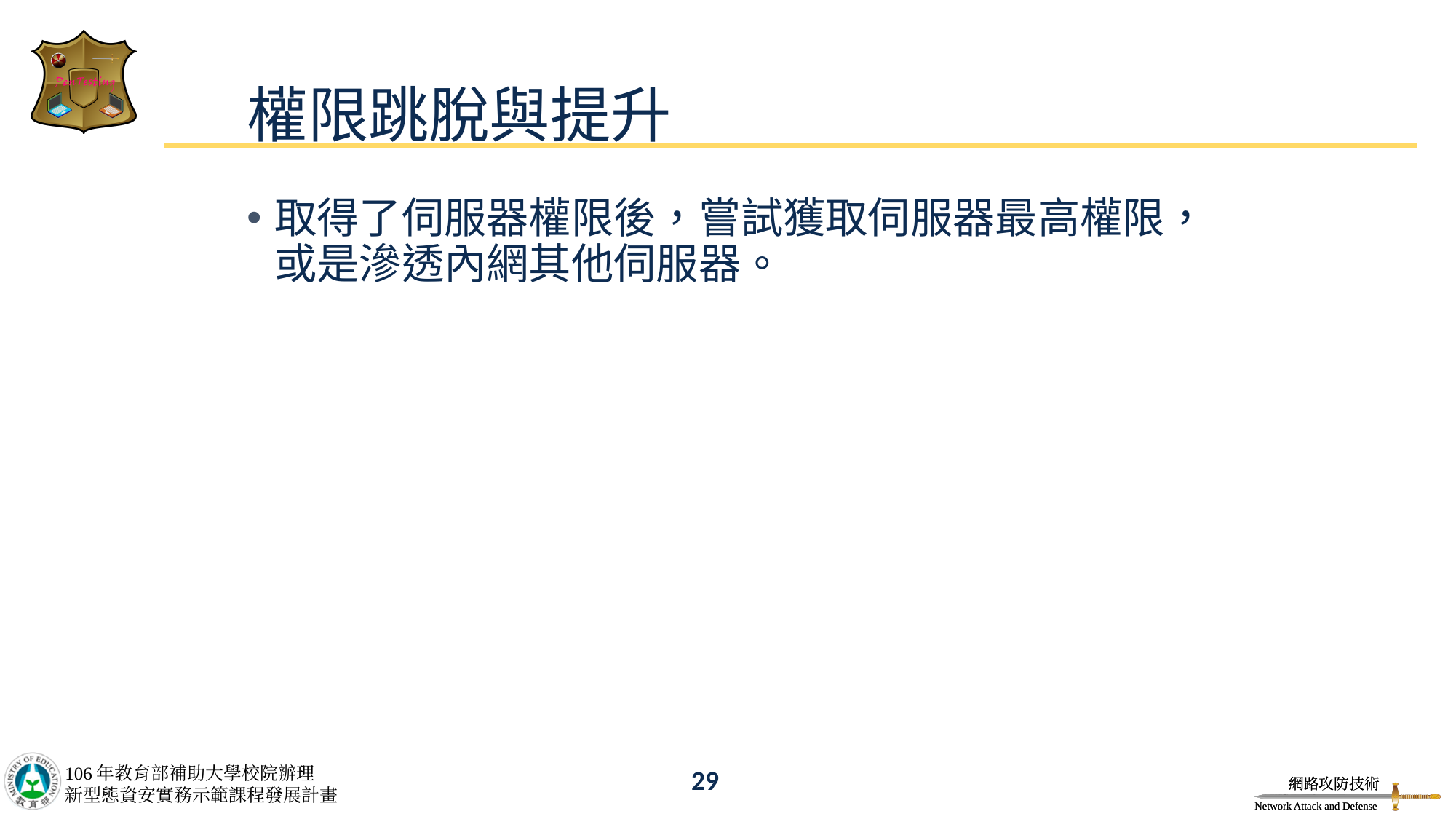

# 權限跳脫與提升
取得了伺服器權限後，嘗試獲取伺服器最高權限，或是滲透內網其他伺服器。